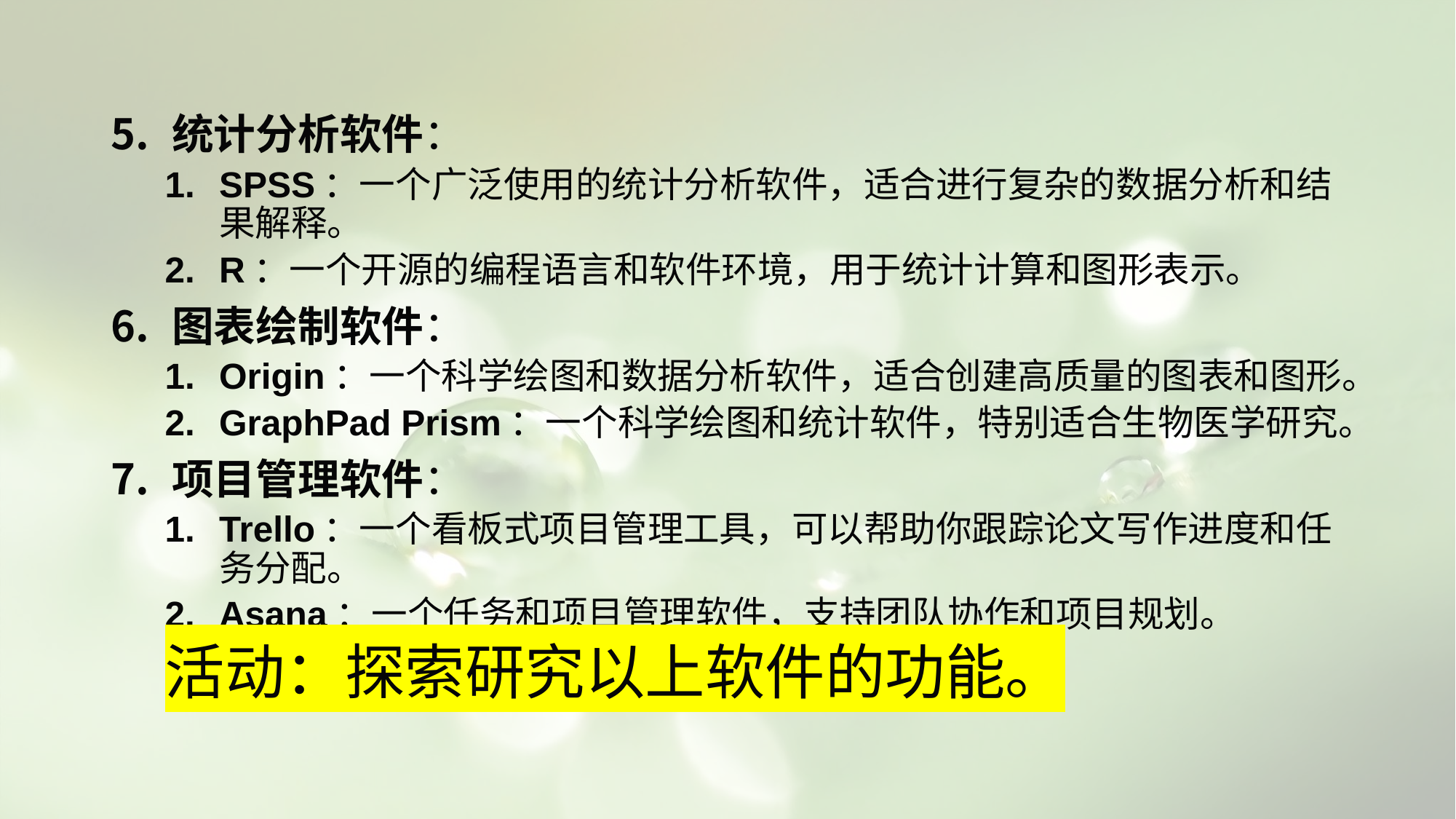

#
统计分析软件：
SPSS：一个广泛使用的统计分析软件，适合进行复杂的数据分析和结果解释。
R：一个开源的编程语言和软件环境，用于统计计算和图形表示。
图表绘制软件：
Origin：一个科学绘图和数据分析软件，适合创建高质量的图表和图形。
GraphPad Prism：一个科学绘图和统计软件，特别适合生物医学研究。
项目管理软件：
Trello：一个看板式项目管理工具，可以帮助你跟踪论文写作进度和任务分配。
Asana：一个任务和项目管理软件，支持团队协作和项目规划。
活动：探索研究以上软件的功能。